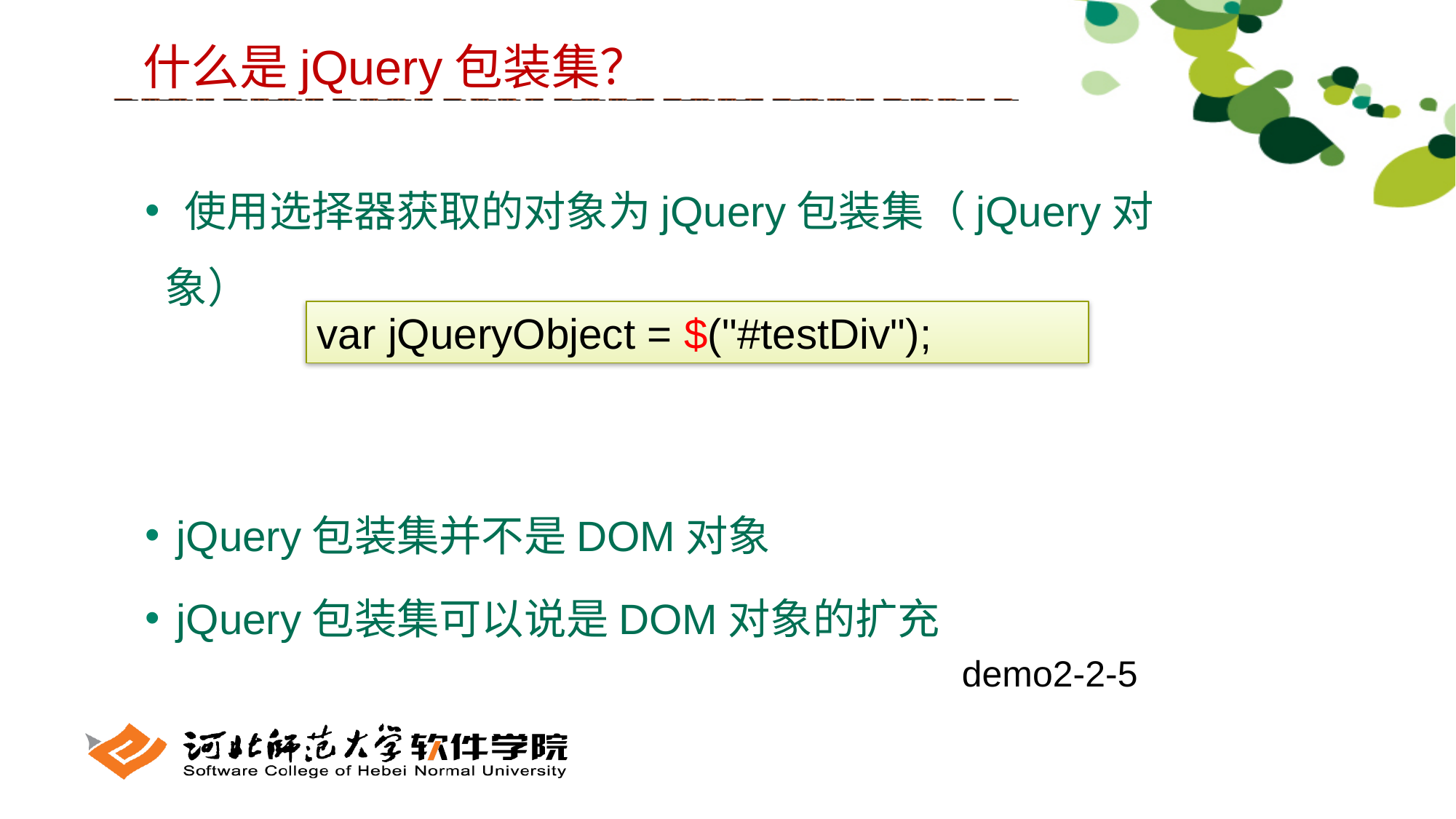

什么是jQuery包装集？
 使用选择器获取的对象为jQuery包装集（jQuery对象）

 jQuery包装集并不是DOM对象
 jQuery包装集可以说是DOM对象的扩充

var jQueryObject = $("#testDiv");
demo2-2-5